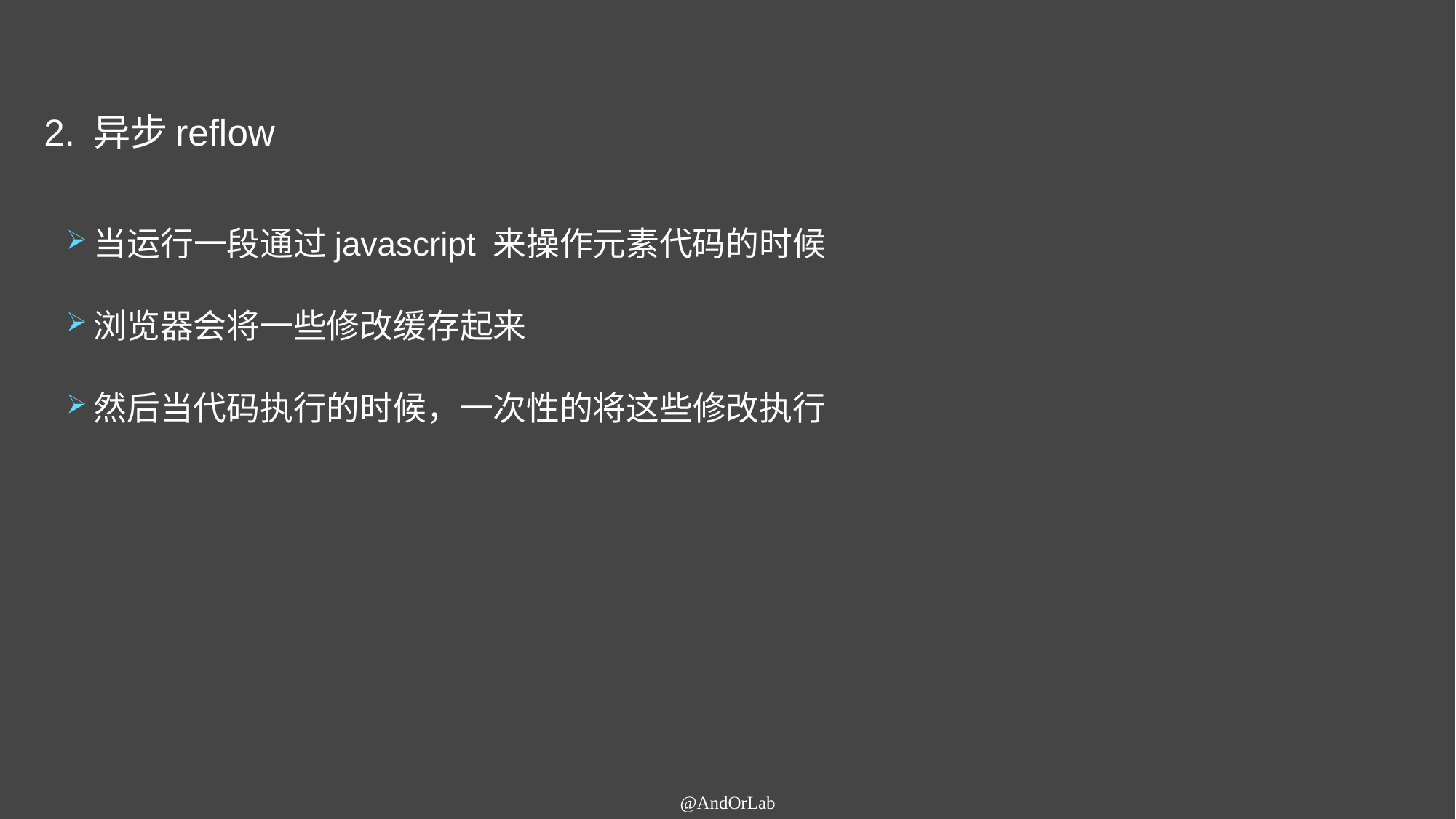

2. 异步reflow

当运行一段通过javascript 来操作元素代码的时候

浏览器会将一些修改缓存起来

然后当代码执行的时候，一次性的将这些修改执行
@AndOrLab